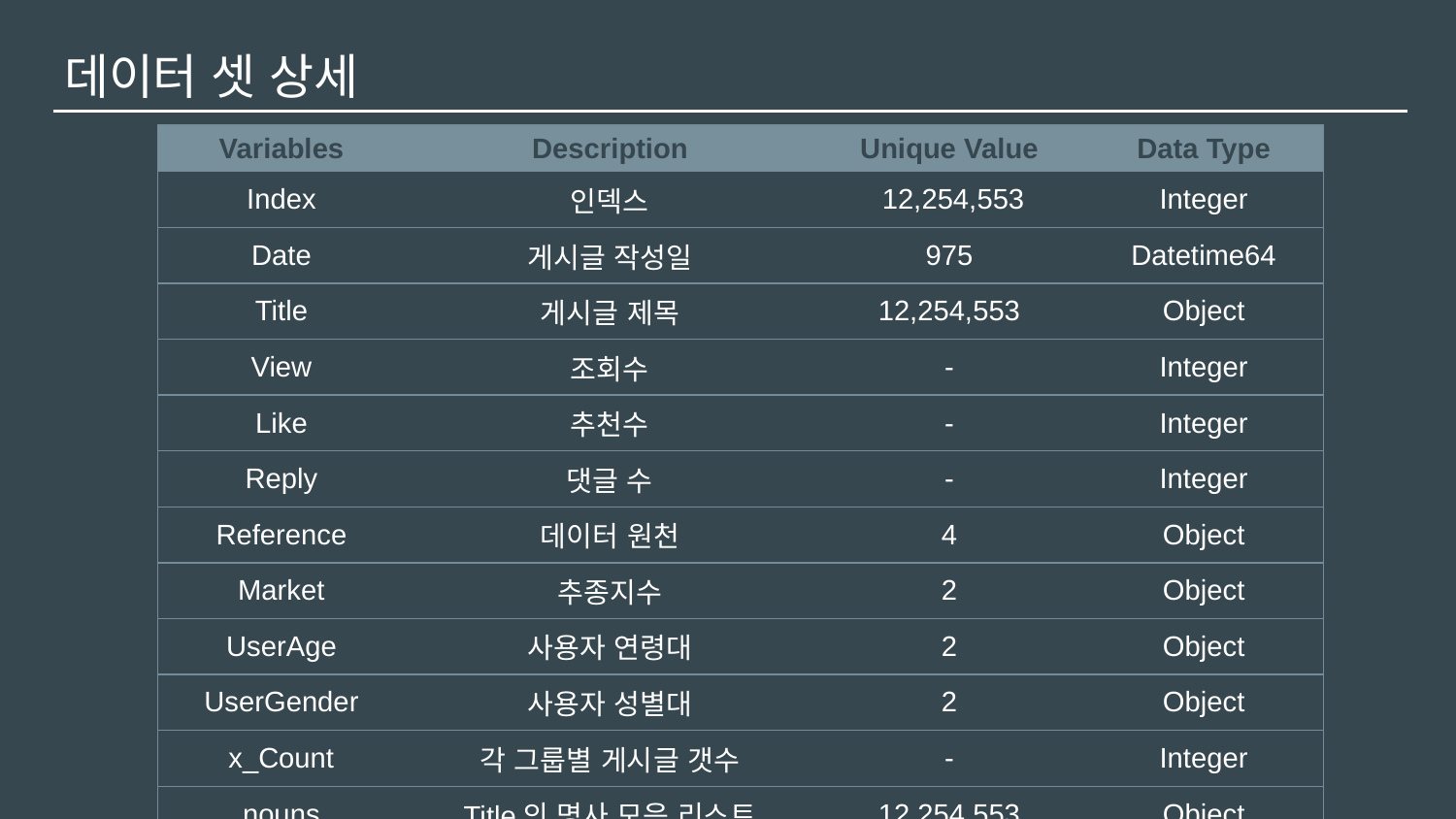

# 데이터 셋 상세
| Variables | Description | Unique Value | Data Type |
| --- | --- | --- | --- |
| Index | 인덱스 | 12,254,553 | Integer |
| Date | 게시글 작성일 | 975 | Datetime64 |
| Title | 게시글 제목 | 12,254,553 | Object |
| View | 조회수 | - | Integer |
| Like | 추천수 | - | Integer |
| Reply | 댓글 수 | - | Integer |
| Reference | 데이터 원천 | 4 | Object |
| Market | 추종지수 | 2 | Object |
| UserAge | 사용자 연령대 | 2 | Object |
| UserGender | 사용자 성별대 | 2 | Object |
| x\_Count | 각 그룹별 게시글 갯수 | - | Integer |
| nouns | Title의 명사 모음 리스트 | 12,254,553 | Object |
| 이하 코스피 관련 데이터 (2020.01.01 ~ 2022.10.31) |  |  |  |